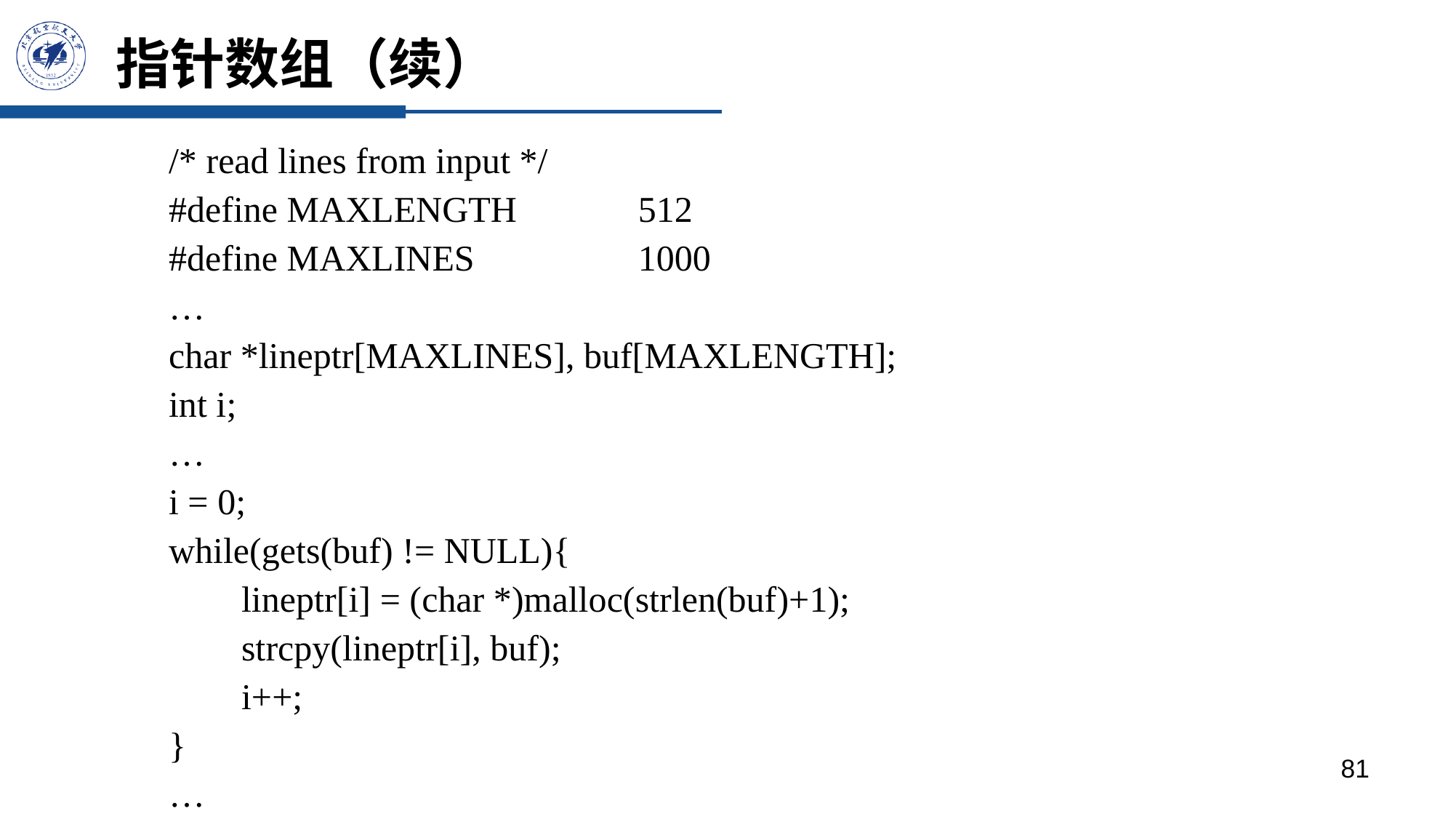

# 指针数组（续）
/* read lines from input */
#define MAXLENGTH		512
#define MAXLINES		1000
…
char *lineptr[MAXLINES], buf[MAXLENGTH];
int i;
…
i = 0;
while(gets(buf) != NULL){
        lineptr[i] = (char *)malloc(strlen(buf)+1);
        strcpy(lineptr[i], buf);
        i++;
}
…
81